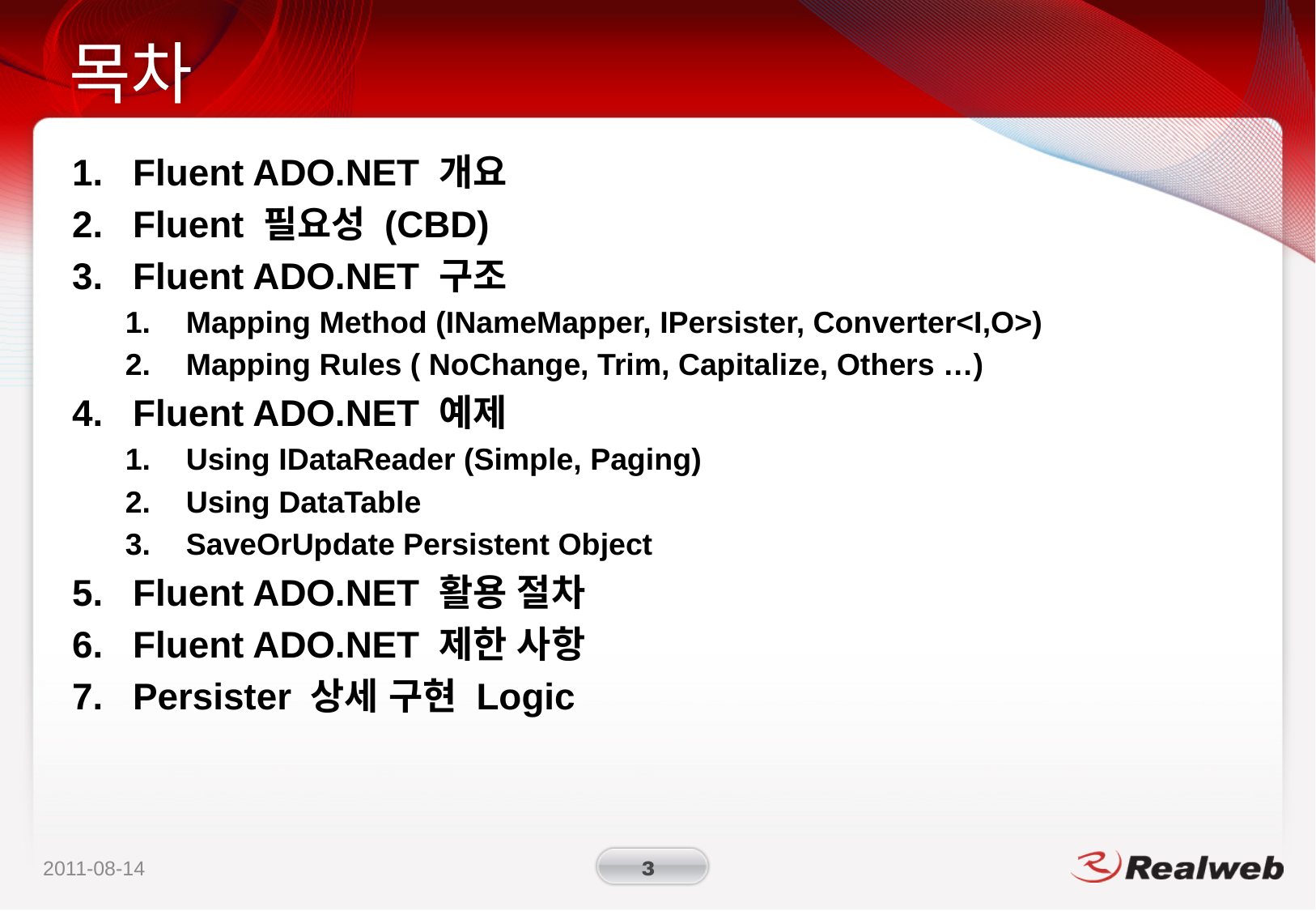

Fluent ADO.NET 개요
Fluent 필요성 (CBD)
Fluent ADO.NET 구조
Mapping Method (INameMapper, IPersister, Converter<I,O>)
Mapping Rules ( NoChange, Trim, Capitalize, Others …)
Fluent ADO.NET 예제
Using IDataReader (Simple, Paging)
Using DataTable
SaveOrUpdate Persistent Object
Fluent ADO.NET 활용 절차
Fluent ADO.NET 제한 사항
Persister 상세 구현 Logic
2011-08-14
3